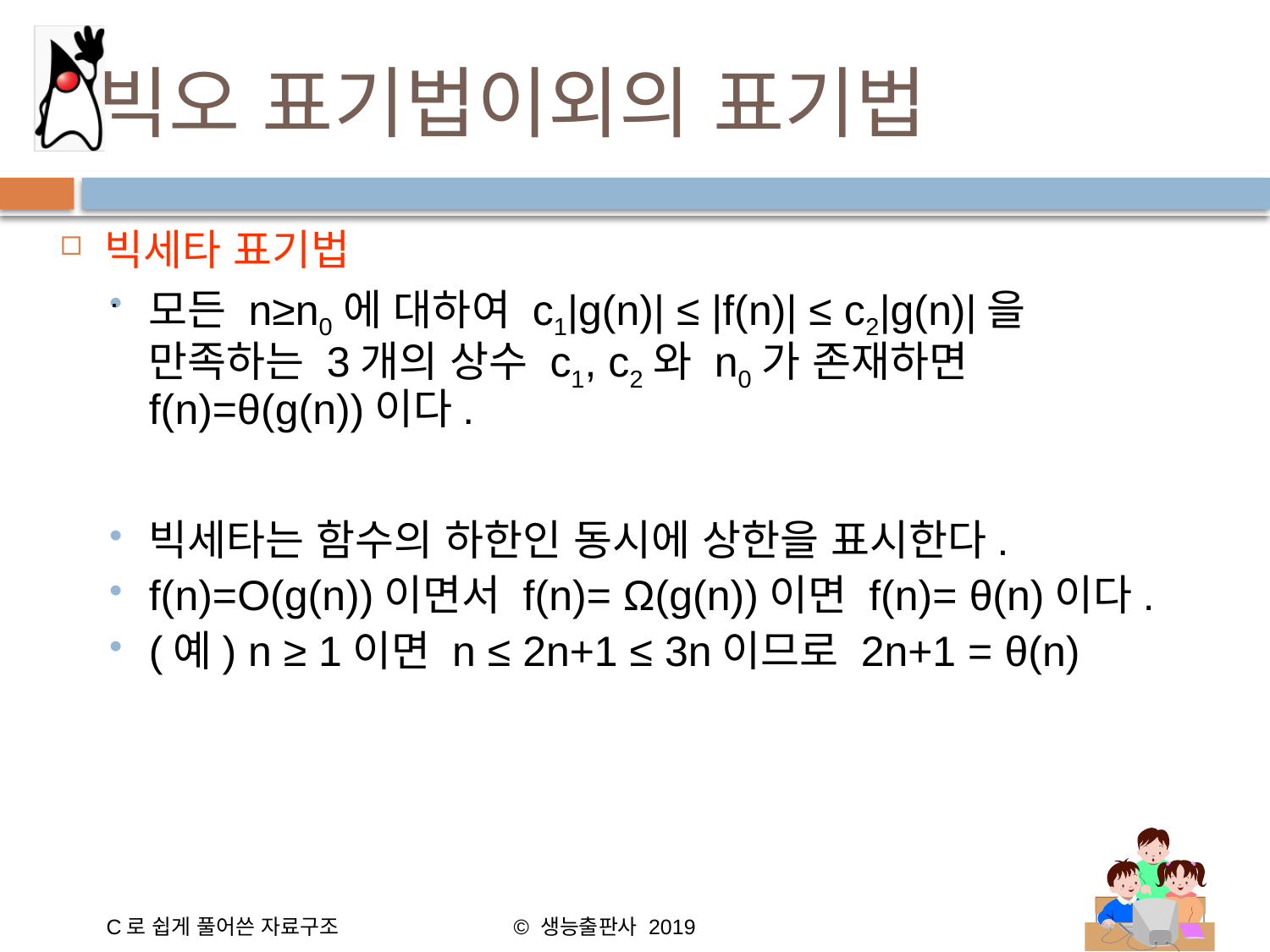

# 빅오 표기법이외의 표기법
빅세타 표기법
모든 n≥n0에 대하여 c1|g(n)| ≤ |f(n)| ≤ c2|g(n)|을 만족하는 3개의 상수 c1, c2와 n0가 존재하면 f(n)=θ(g(n))이다.

빅세타는 함수의 하한인 동시에 상한을 표시한다.
f(n)=O(g(n))이면서 f(n)= Ω(g(n))이면 f(n)= θ(n)이다.
(예) n ≥ 1이면 n ≤ 2n+1 ≤ 3n이므로 2n+1 = θ(n)

.